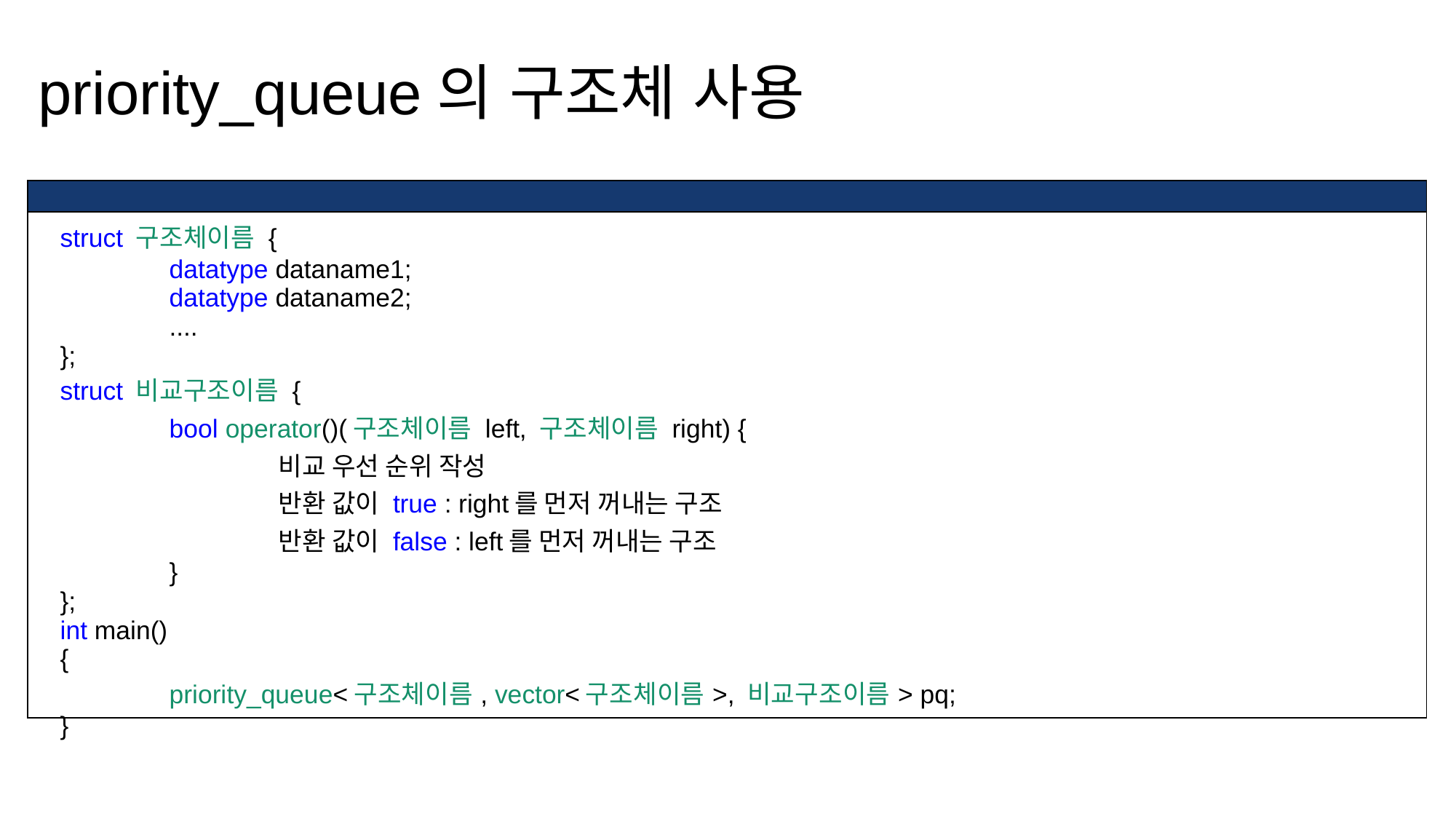

priority_queue의 구조체 사용
|  |
| --- |
| struct 구조체이름 { datatype dataname1; datatype dataname2; .... }; struct 비교구조이름 { bool operator()(구조체이름 left, 구조체이름 right) { 비교 우선 순위 작성 반환 값이 true : right를 먼저 꺼내는 구조 반환 값이 false : left를 먼저 꺼내는 구조 } }; int main() { priority\_queue<구조체이름, vector<구조체이름>, 비교구조이름> pq; } |